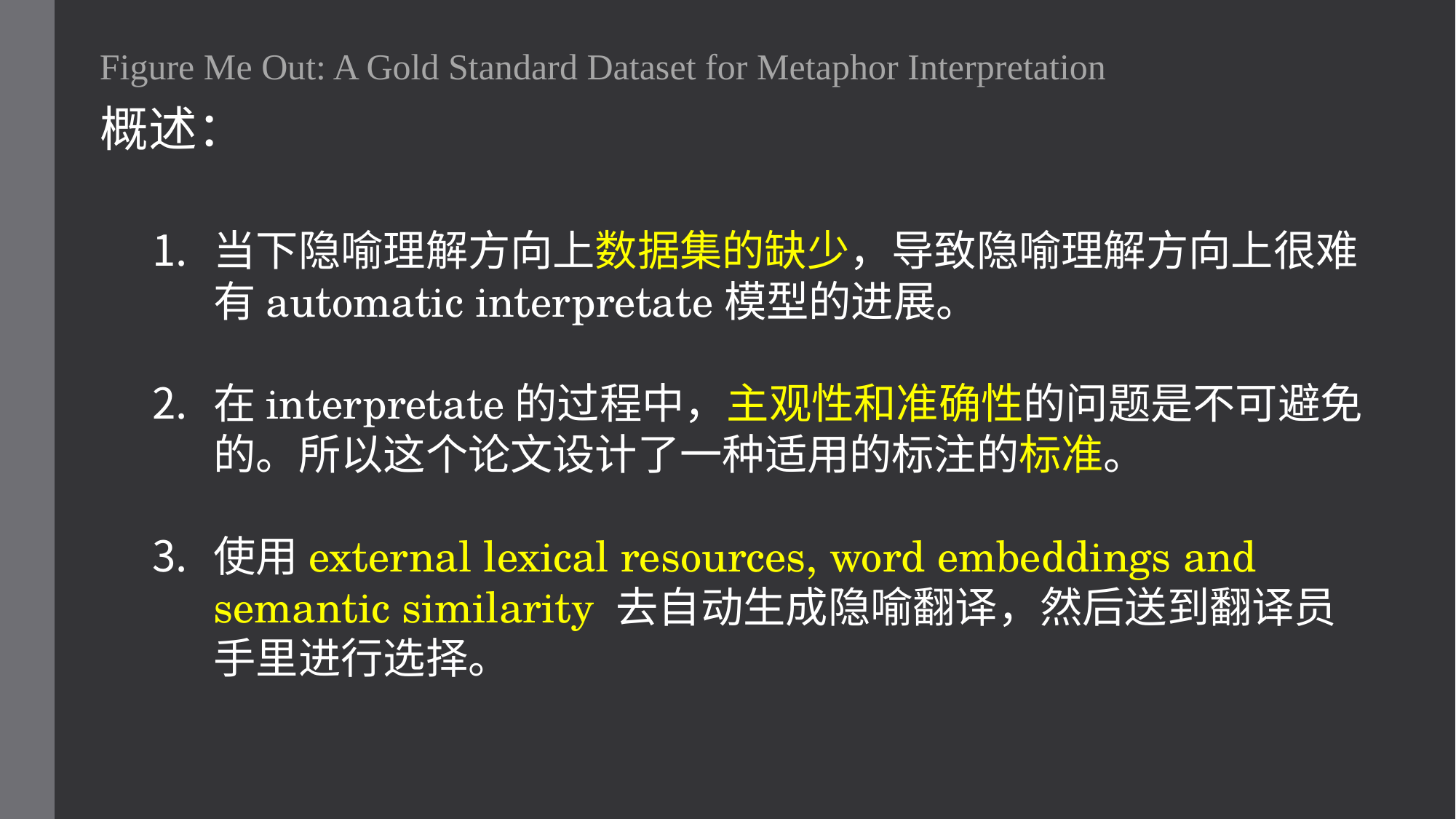

Figure Me Out: A Gold Standard Dataset for Metaphor Interpretation
概述：
当下隐喻理解方向上数据集的缺少，导致隐喻理解方向上很难有automatic interpretate模型的进展。

在interpretate的过程中，主观性和准确性的问题是不可避免的。所以这个论文设计了一种适用的标注的标准。

使用external lexical resources, word embeddings and semantic similarity 去自动生成隐喻翻译，然后送到翻译员手里进行选择。